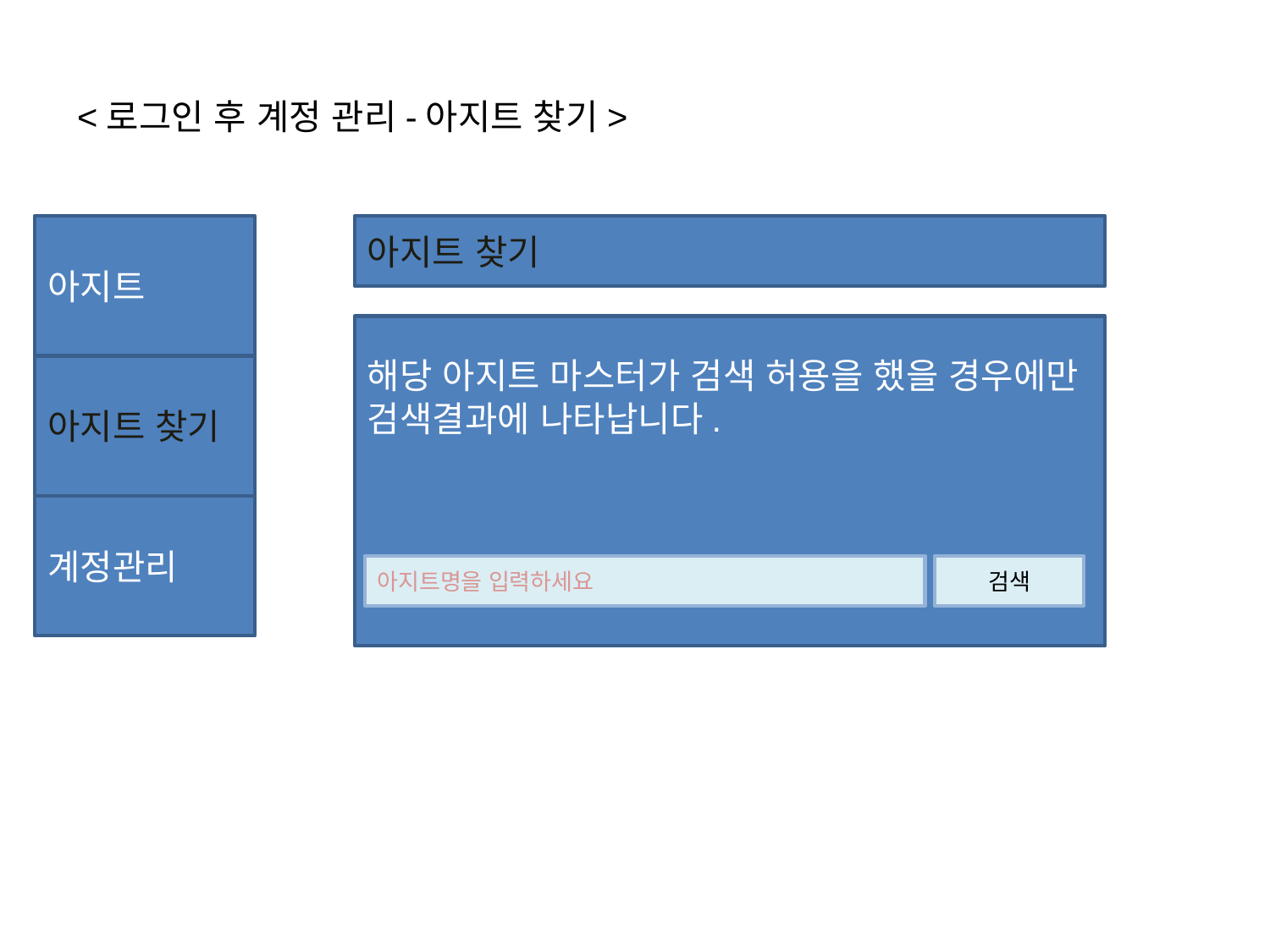

<로그인 후 계정 관리-아지트 찾기>
아지트
아지트 찾기
해당 아지트 마스터가 검색 허용을 했을 경우에만 검색결과에 나타납니다.

아지트 찾기
계정관리
아지트명을 입력하세요
검색